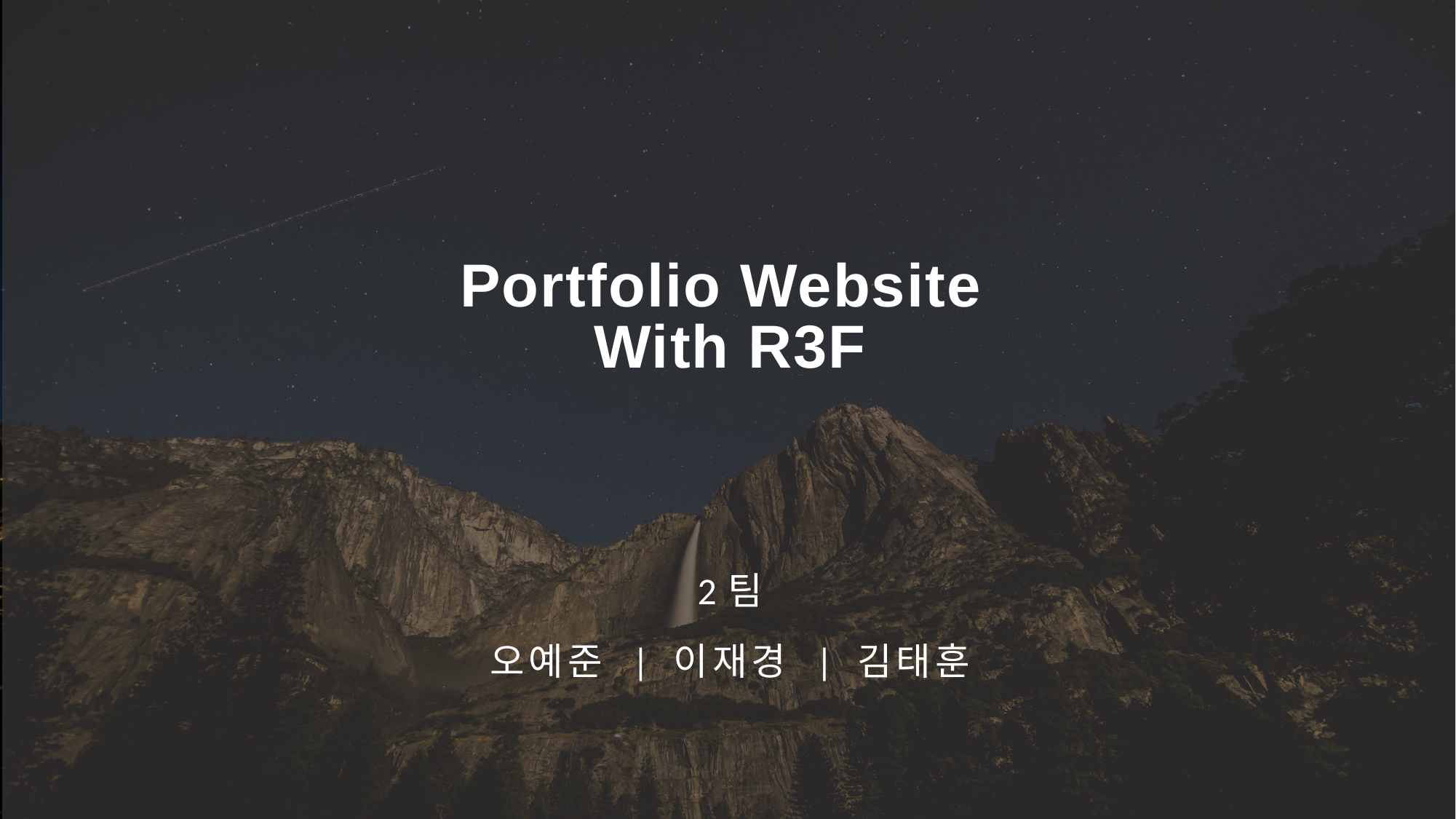

Portfolio Website
With R3F
2팀
오예준 | 이재경 | 김태훈